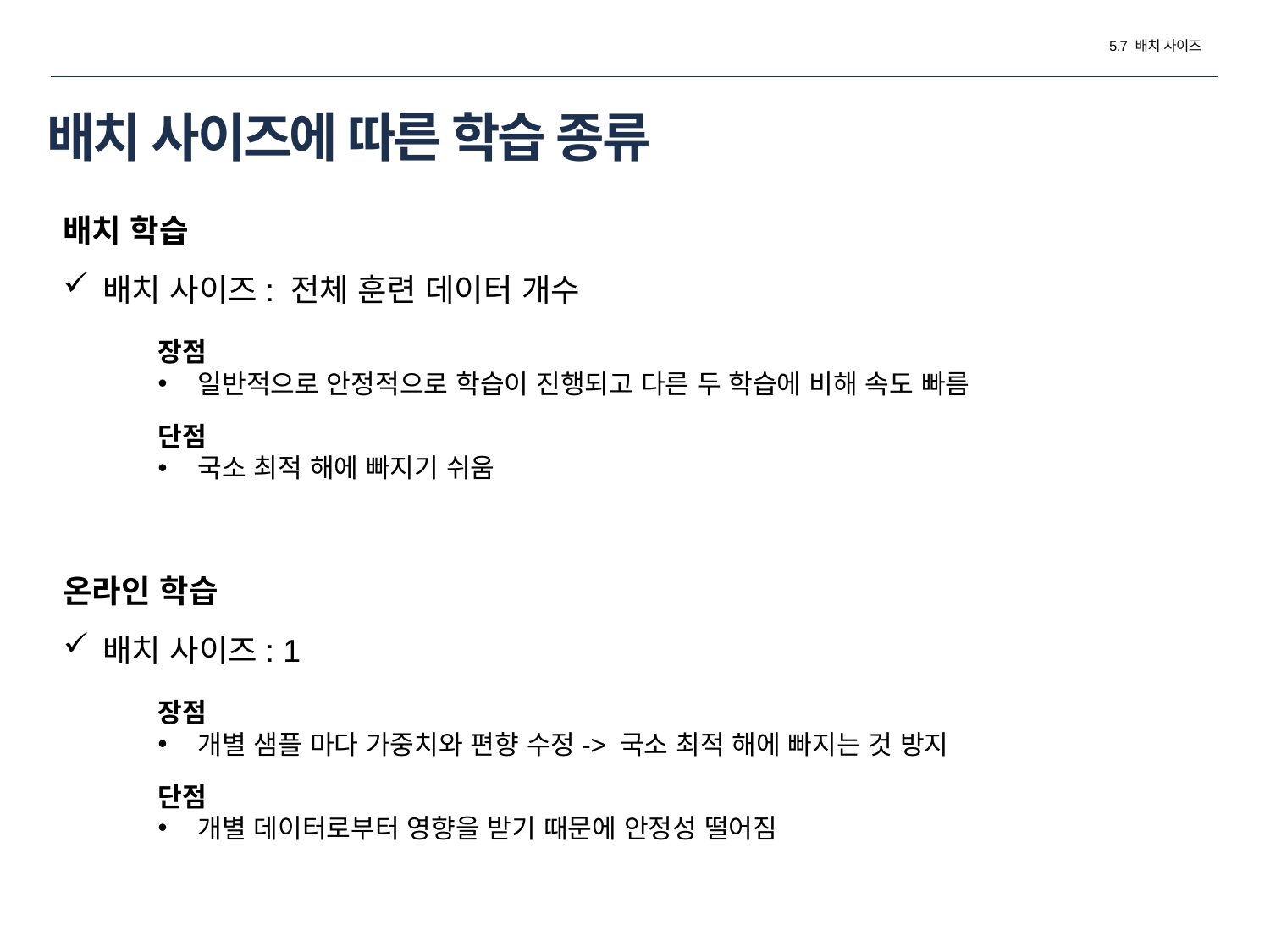

5.7 배치 사이즈
# 배치 사이즈에 따른 학습 종류
배치 학습

배치 사이즈: 전체 훈련 데이터 개수
장점
일반적으로 안정적으로 학습이 진행되고 다른 두 학습에 비해 속도 빠름

단점
국소 최적 해에 빠지기 쉬움
온라인 학습

배치 사이즈: 1
장점
개별 샘플 마다 가중치와 편향 수정-> 국소 최적 해에 빠지는 것 방지

단점
개별 데이터로부터 영향을 받기 때문에 안정성 떨어짐